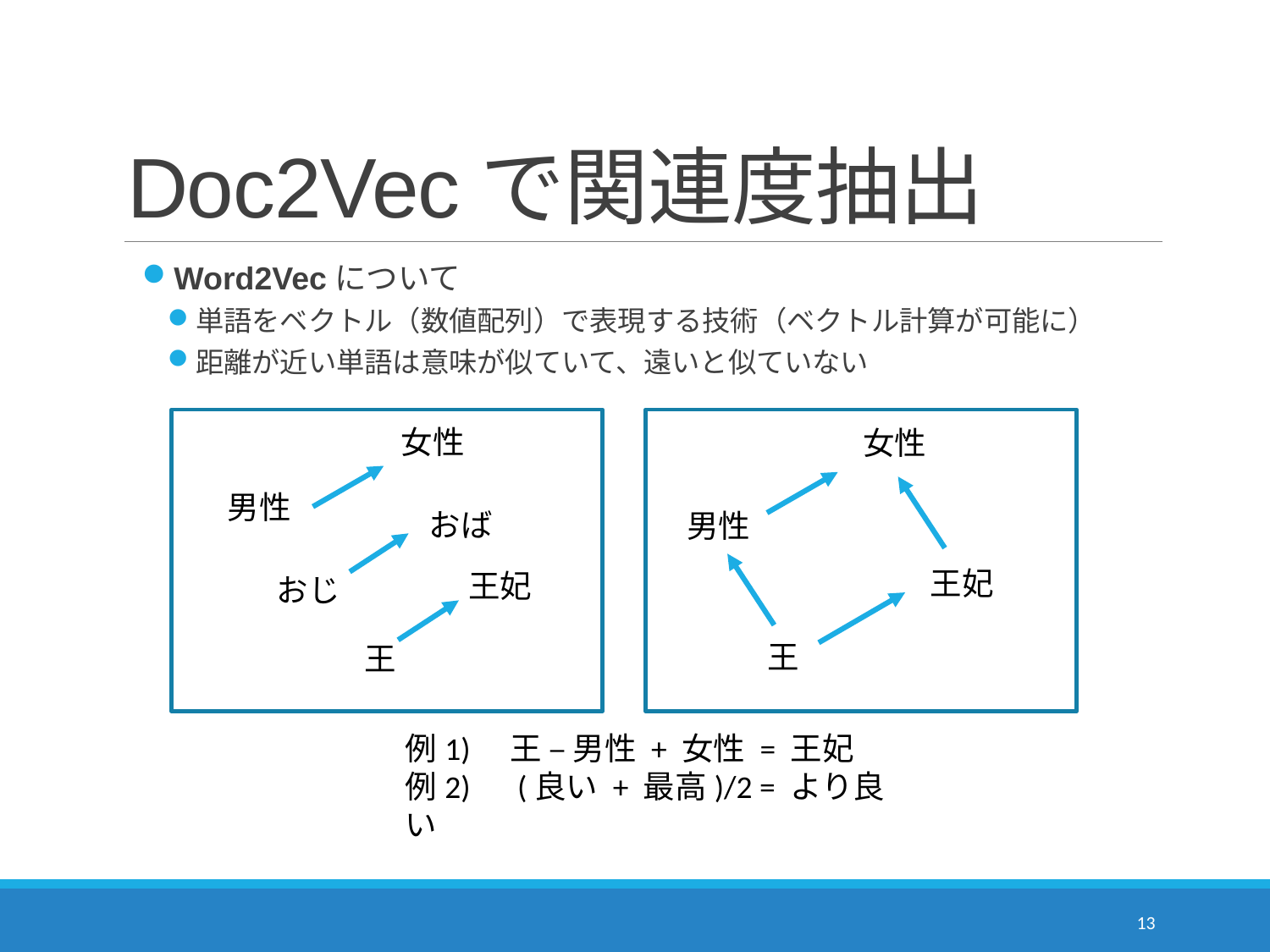

# Doc2Vecで関連度抽出
Word2Vecについて
単語をベクトル（数値配列）で表現する技術（ベクトル計算が可能に）
距離が近い単語は意味が似ていて、遠いと似ていない

女性
女性
男性
おば
男性
王妃
王妃
おじ
王
王
例1)　王 – 男性 + 女性 = 王妃
例2)　(良い + 最高)/2 = より良い
13